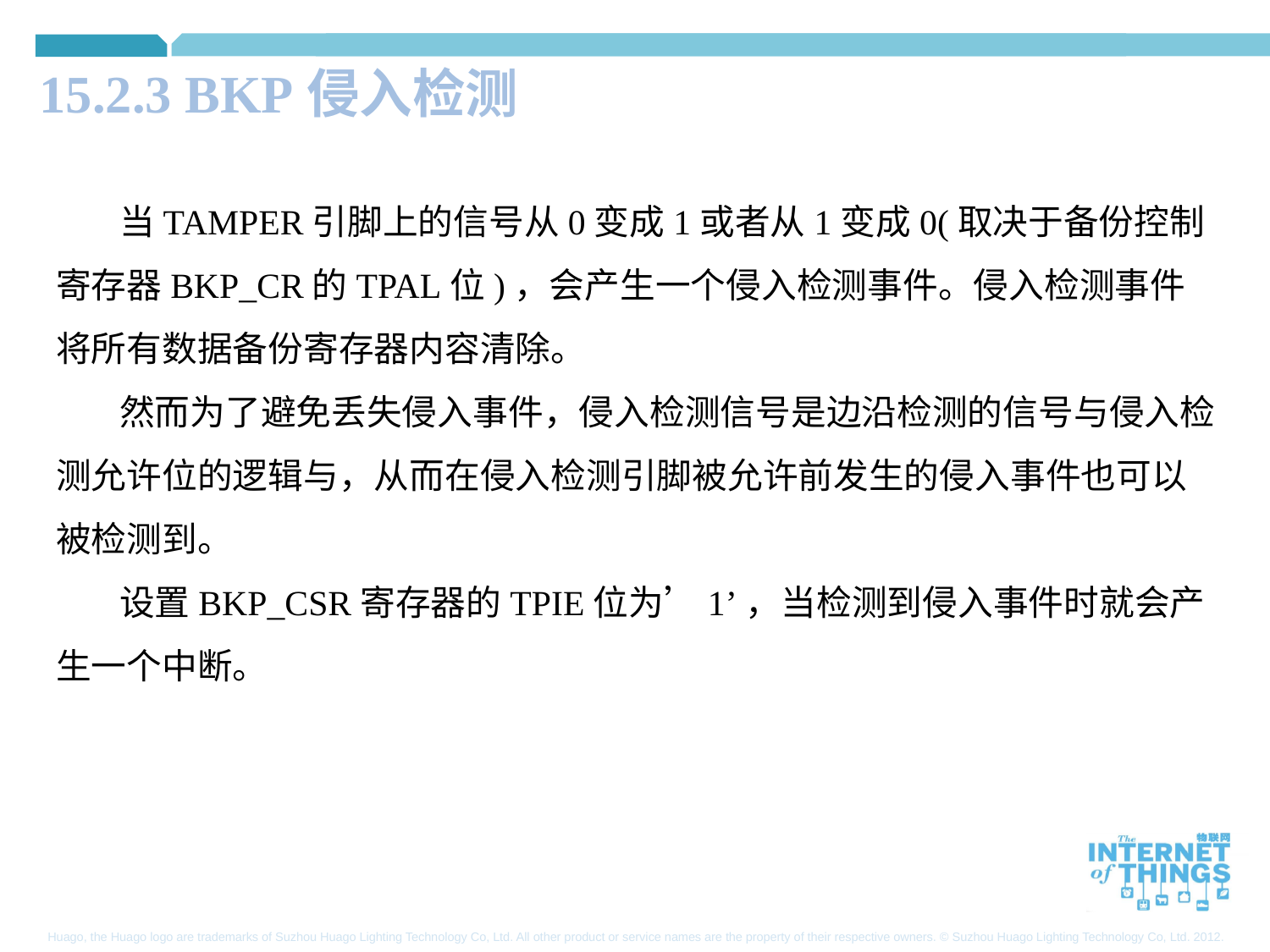

15.2.3 BKP侵入检测
当TAMPER引脚上的信号从0变成1或者从1变成0(取决于备份控制寄存器BKP_CR的TPAL位)，会产生一个侵入检测事件。侵入检测事件将所有数据备份寄存器内容清除。
然而为了避免丢失侵入事件，侵入检测信号是边沿检测的信号与侵入检测允许位的逻辑与，从而在侵入检测引脚被允许前发生的侵入事件也可以被检测到。
设置BKP_CSR寄存器的TPIE位为’1’，当检测到侵入事件时就会产生一个中断。